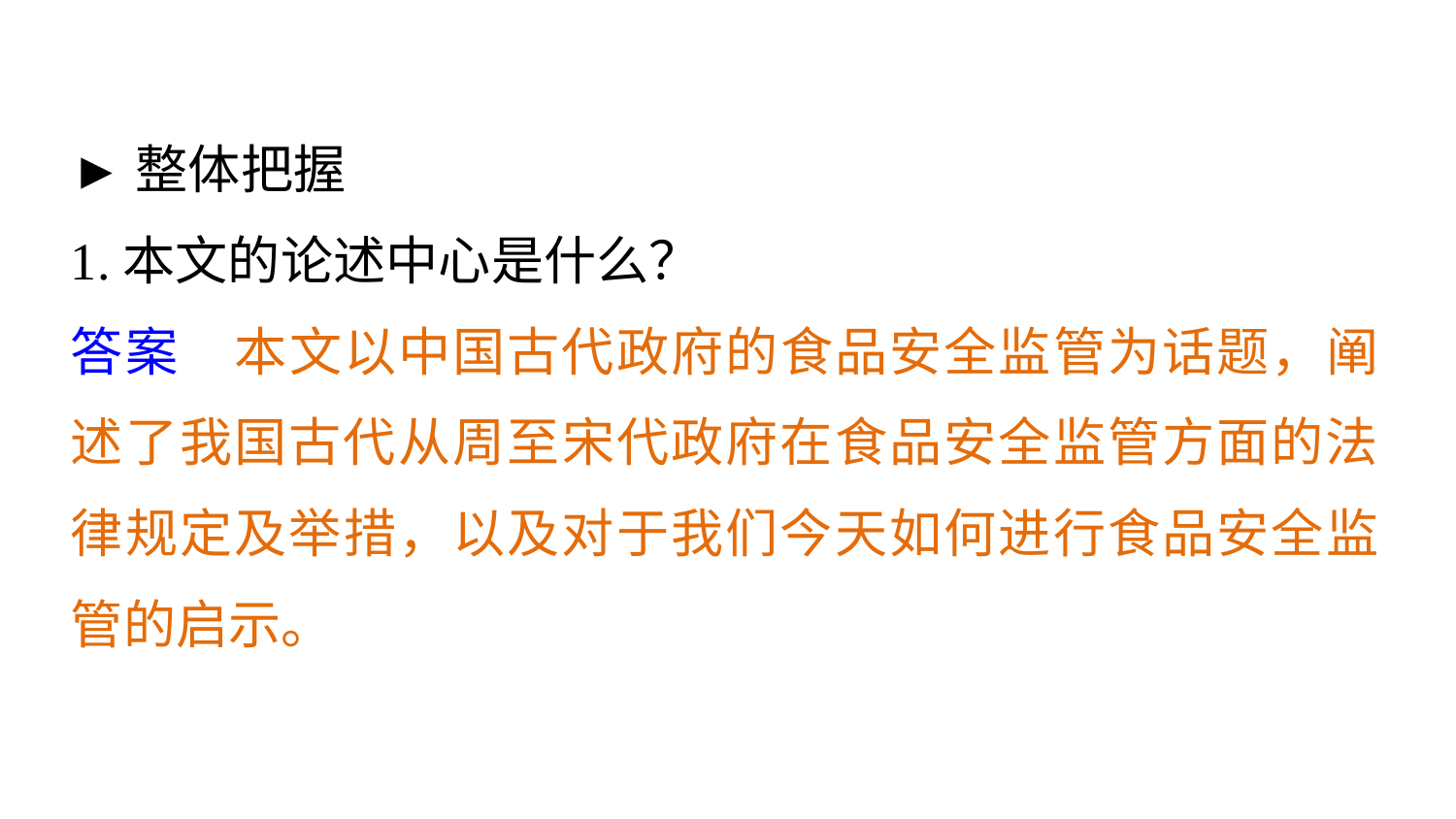

►整体把握
1.本文的论述中心是什么？
答案　本文以中国古代政府的食品安全监管为话题，阐述了我国古代从周至宋代政府在食品安全监管方面的法律规定及举措，以及对于我们今天如何进行食品安全监管的启示。